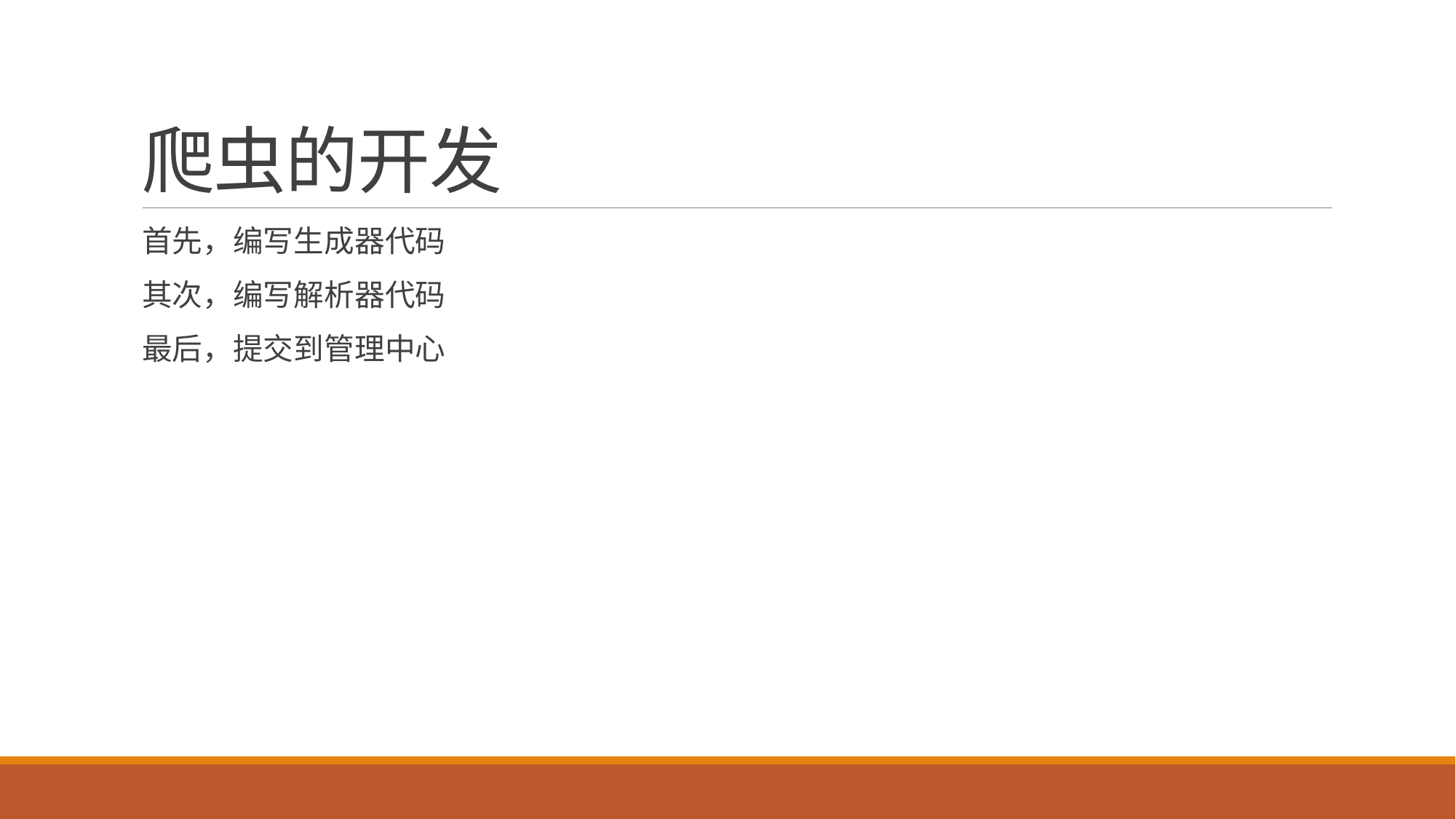

# 爬虫的开发
首先，编写生成器代码
其次，编写解析器代码
最后，提交到管理中心